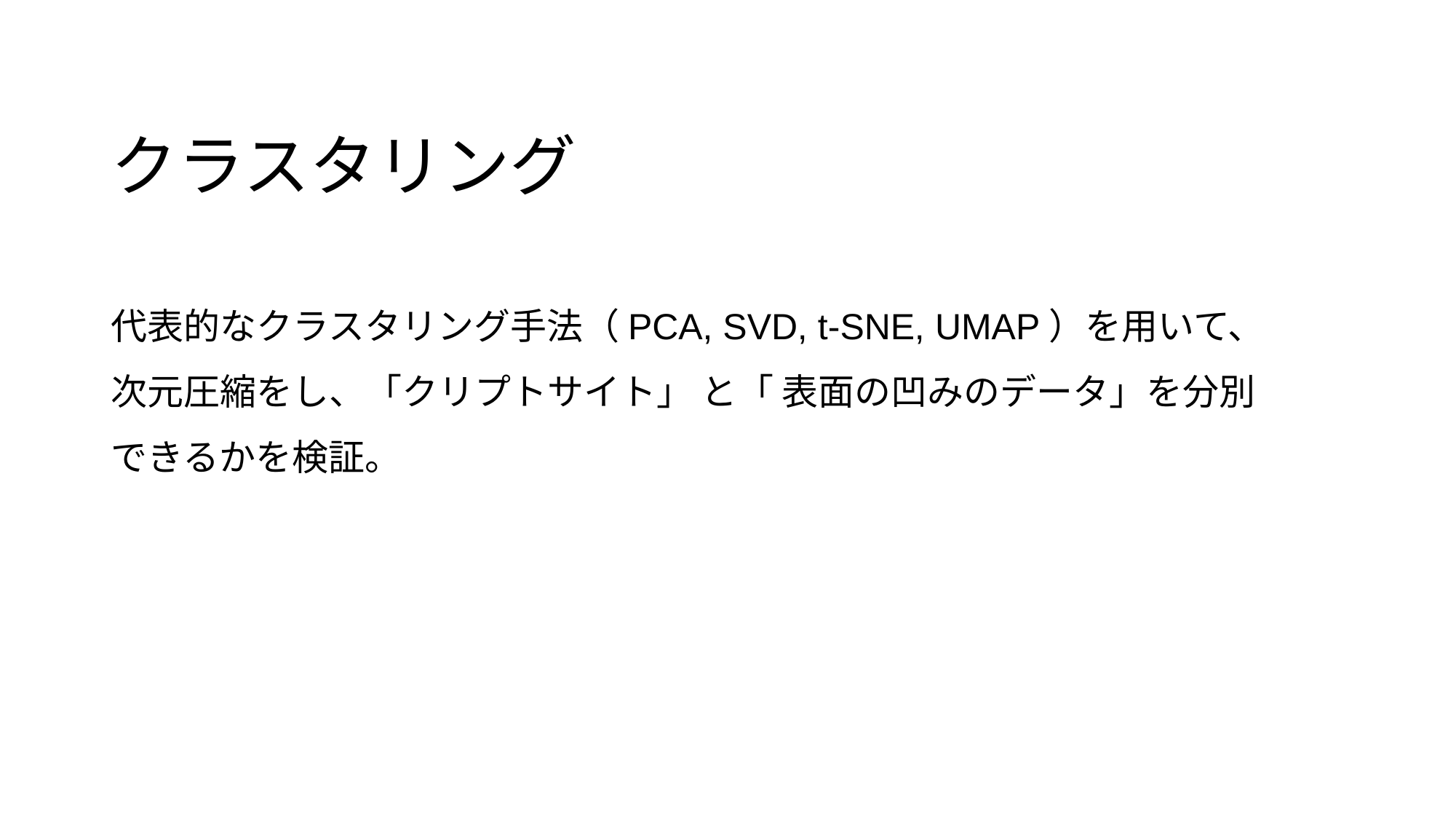

# クラスタリング
代表的なクラスタリング手法（PCA, SVD, t-SNE, UMAP）を用いて、次元圧縮をし、「クリプトサイト」 と「 表面の凹みのデータ」を分別できるかを検証。